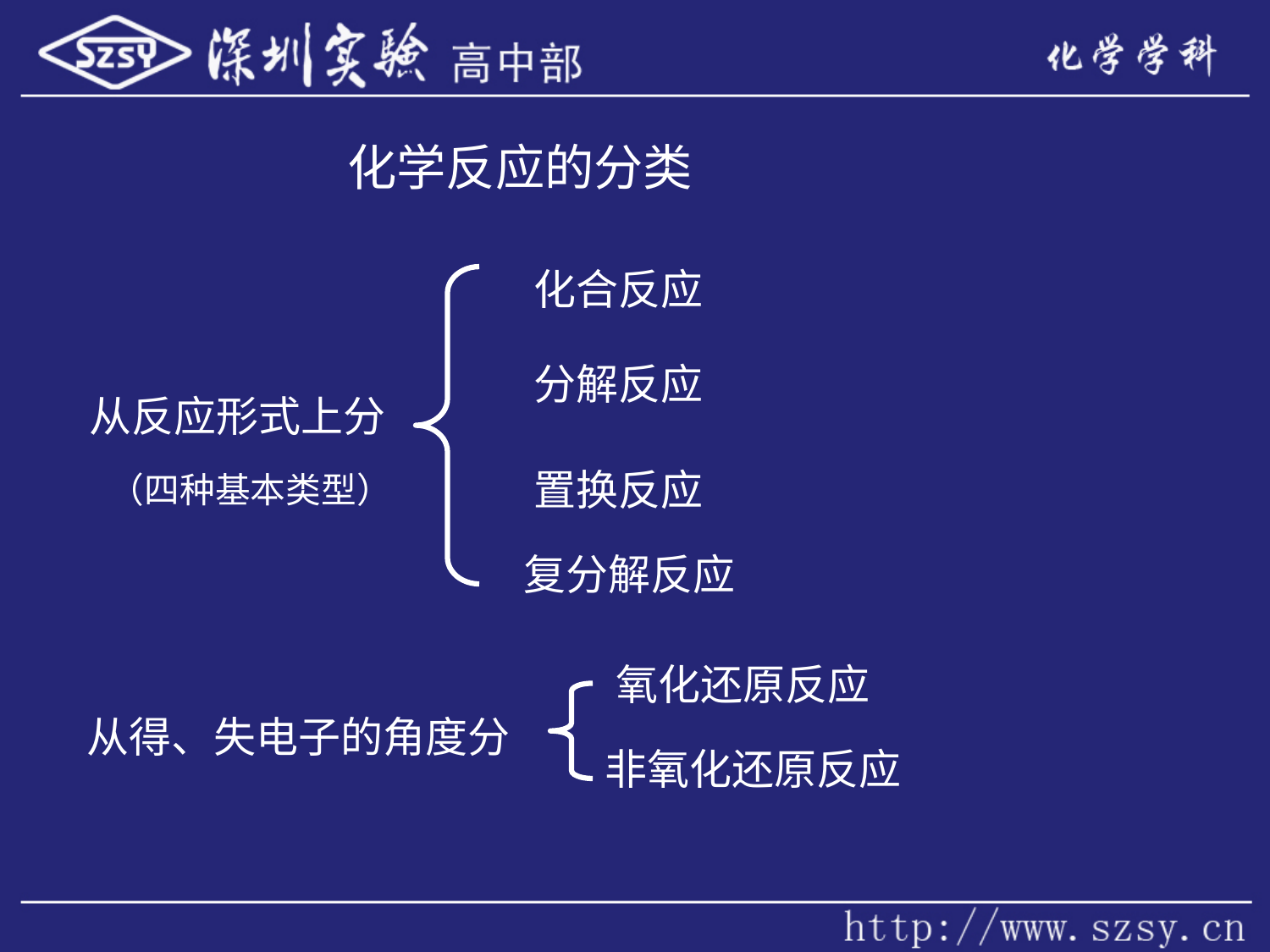

化学反应的分类
化合反应

分解反应
从反应形式上分
 （四种基本类型）
置换反应
复分解反应
氧化还原反应

从得、失电子的角度分
非氧化还原反应